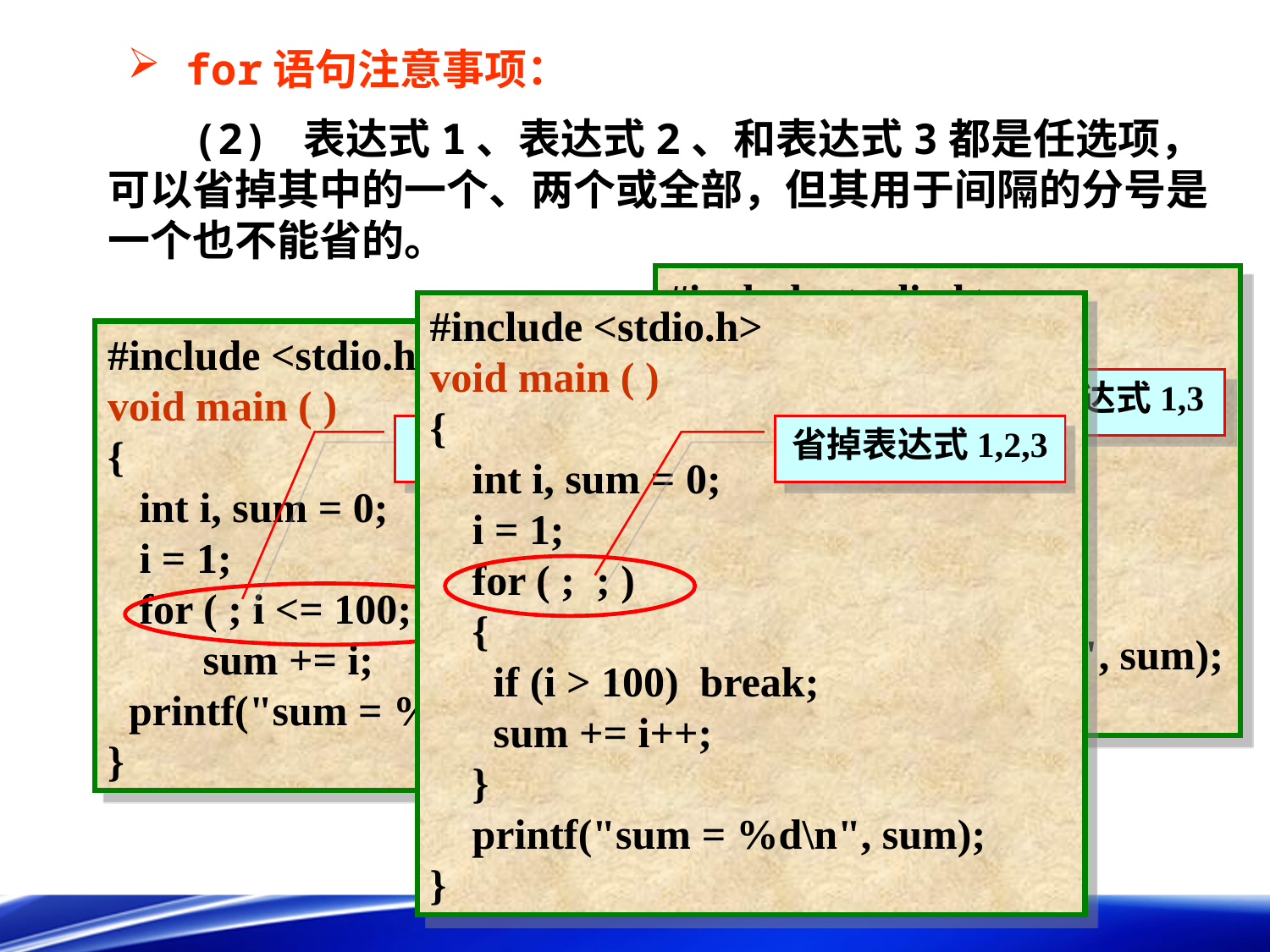

for语句注意事项：
        (2) 表达式1、表达式2、和表达式3都是任选项，可以省掉其中的一个、两个或全部，但其用于间隔的分号是一个也不能省的。
#include <stdio.h>
void main ( )
{
    int i, sum = 0;
    i = 1;
    for ( ; i <= 100; )
        sum += i++;
    printf("sum = %d\n", sum);
}
#include <stdio.h>
void main ( )
{
    int i, sum = 0;
    i = 1;
    for ( ;  ; )
    {
      if (i > 100)  break;
      sum += i++;
    }
    printf("sum = %d\n", sum);
}
#include <stdio.h>
void main ( )
{
   int i, sum = 0;
   i = 1;
   for ( ; i <= 100; i++)
         sum += i;
  printf("sum = %d\n", sum);
}
省掉表达式1,3
省掉表达式1
省掉表达式1,2,3